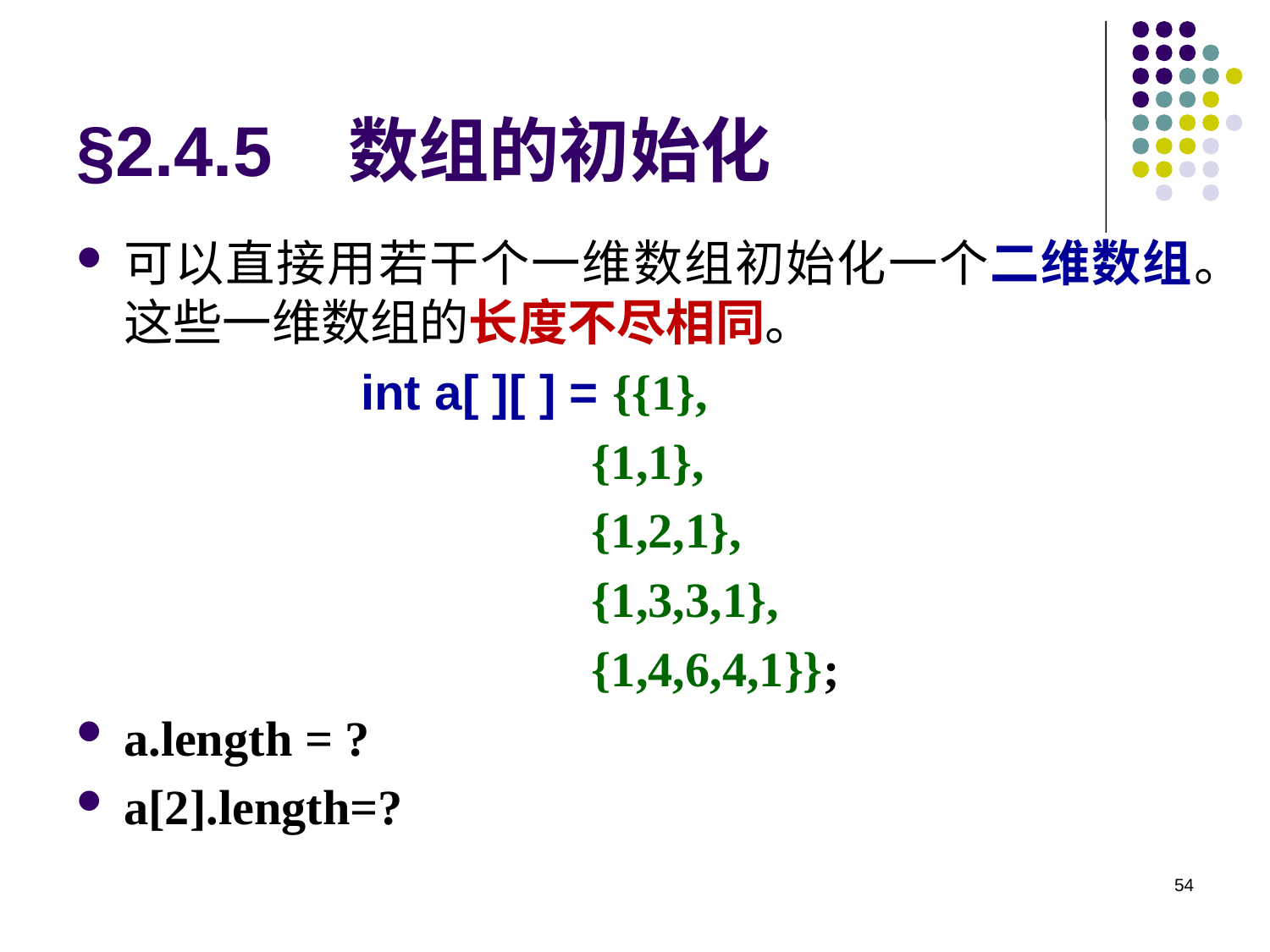

# §2.4.5   数组的初始化
可以直接用若干个一维数组初始化一个二维数组。这些一维数组的长度不尽相同。
		        int a[ ][ ] = {{1},
                                          {1,1},
                                          {1,2,1},
                                          {1,3,3,1},
                                          {1,4,6,4,1}};
a.length = ?
a[2].length=?

54